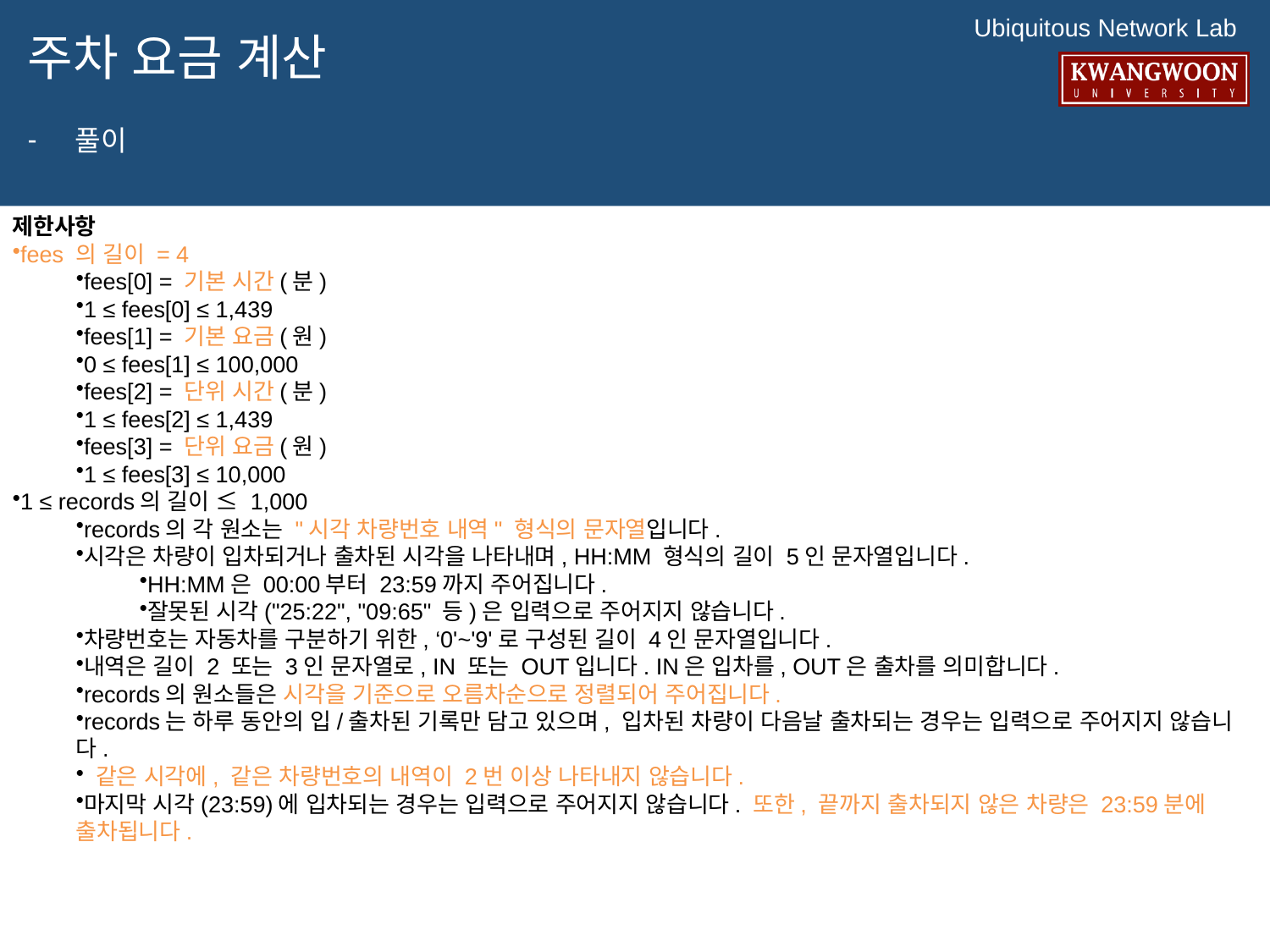

# 주차 요금 계산
풀이
제한사항
fees 의 길이 = 4
fees[0] = 기본 시간(분)
1 ≤ fees[0] ≤ 1,439
fees[1] = 기본 요금(원)
0 ≤ fees[1] ≤ 100,000
fees[2] = 단위 시간(분)
1 ≤ fees[2] ≤ 1,439
fees[3] = 단위 요금(원)
1 ≤ fees[3] ≤ 10,000
1 ≤ records의 길이 ≤ 1,000
records의 각 원소는 "시각 차량번호 내역" 형식의 문자열입니다.
시각은 차량이 입차되거나 출차된 시각을 나타내며, HH:MM 형식의 길이 5인 문자열입니다.
HH:MM은 00:00부터 23:59까지 주어집니다.
잘못된 시각("25:22", "09:65" 등)은 입력으로 주어지지 않습니다.
차량번호는 자동차를 구분하기 위한, ‘0'~'9'로 구성된 길이 4인 문자열입니다.
내역은 길이 2 또는 3인 문자열로, IN 또는 OUT입니다. IN은 입차를, OUT은 출차를 의미합니다.
records의 원소들은 시각을 기준으로 오름차순으로 정렬되어 주어집니다.
records는 하루 동안의 입/출차된 기록만 담고 있으며, 입차된 차량이 다음날 출차되는 경우는 입력으로 주어지지 않습니다.
 같은 시각에, 같은 차량번호의 내역이 2번 이상 나타내지 않습니다.
마지막 시각(23:59)에 입차되는 경우는 입력으로 주어지지 않습니다. 또한, 끝까지 출차되지 않은 차량은 23:59분에
출차됩니다.